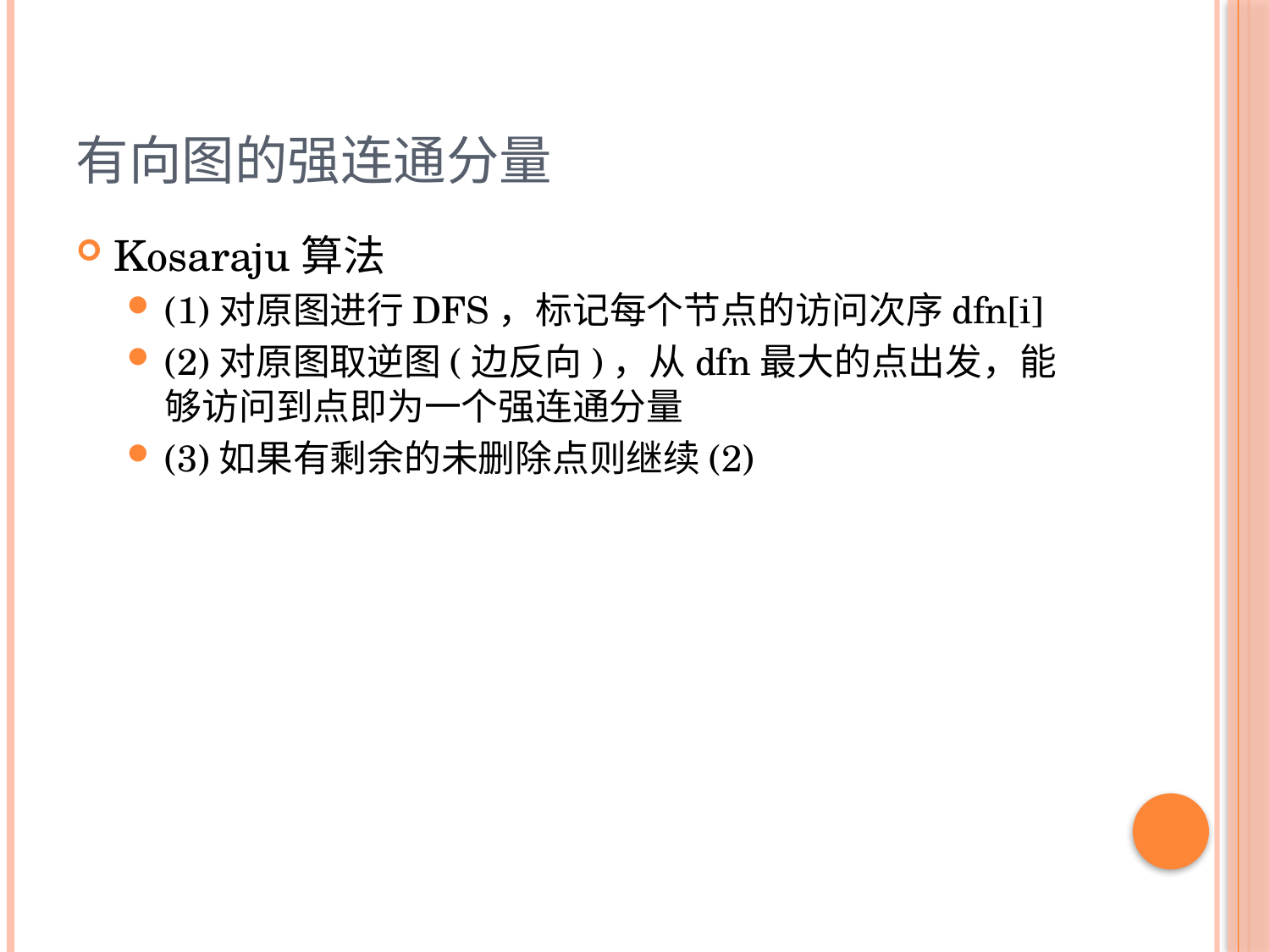

# 有向图的强连通分量
Kosaraju算法
(1)对原图进行DFS，标记每个节点的访问次序dfn[i]
(2)对原图取逆图(边反向)，从dfn最大的点出发，能够访问到点即为一个强连通分量
(3)如果有剩余的未删除点则继续(2)